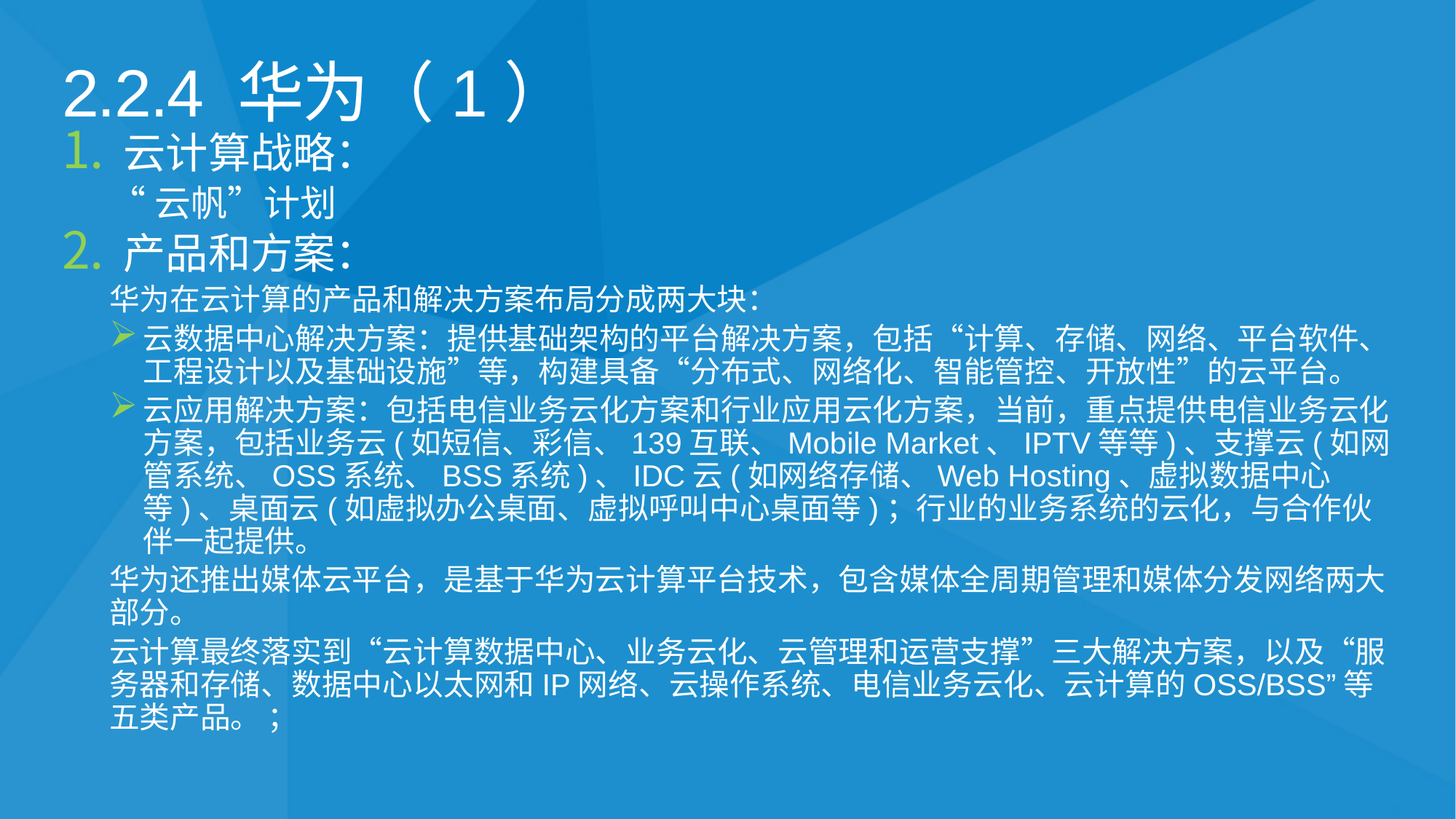

# 2.2.4 华为（1）
云计算战略：
“云帆”计划
产品和方案：
华为在云计算的产品和解决方案布局分成两大块：
云数据中心解决方案：提供基础架构的平台解决方案，包括“计算、存储、网络、平台软件、工程设计以及基础设施”等，构建具备“分布式、网络化、智能管控、开放性”的云平台。
云应用解决方案：包括电信业务云化方案和行业应用云化方案，当前，重点提供电信业务云化方案，包括业务云(如短信、彩信、139互联、Mobile Market、IPTV等等)、支撑云(如网管系统、OSS系统、BSS系统)、IDC云(如网络存储、Web Hosting、虚拟数据中心等)、桌面云(如虚拟办公桌面、虚拟呼叫中心桌面等)；行业的业务系统的云化，与合作伙伴一起提供。
华为还推出媒体云平台，是基于华为云计算平台技术，包含媒体全周期管理和媒体分发网络两大部分。
云计算最终落实到“云计算数据中心、业务云化、云管理和运营支撑”三大解决方案，以及“服务器和存储、数据中心以太网和IP网络、云操作系统、电信业务云化、云计算的OSS/BSS”等五类产品。 ；